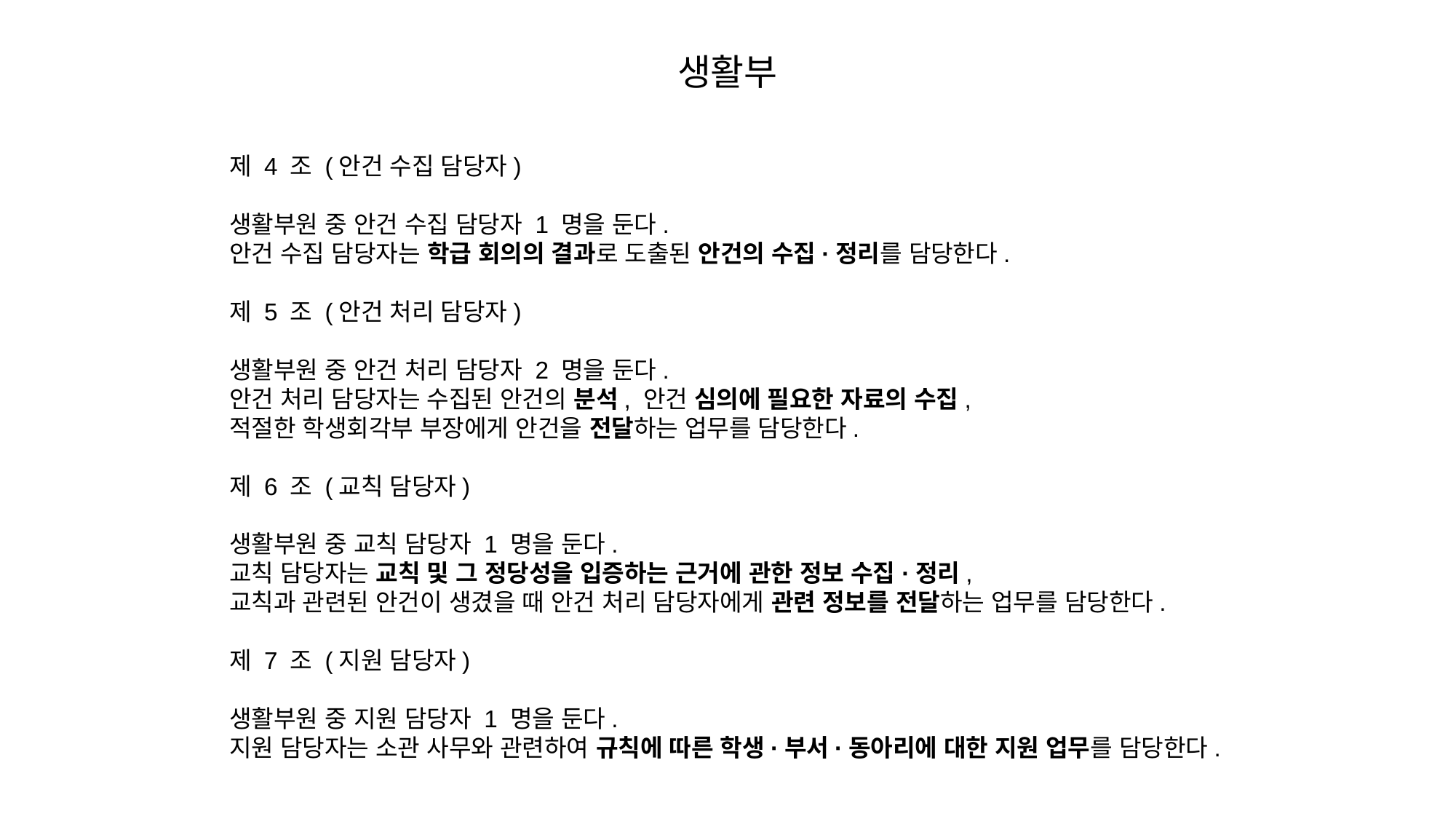

생활부
제 4 조 (안건 수집 담당자)

생활부원 중 안건 수집 담당자 1 명을 둔다.
안건 수집 담당자는 학급 회의의 결과로 도출된 안건의 수집·정리를 담당한다.

제 5 조 (안건 처리 담당자)

생활부원 중 안건 처리 담당자 2 명을 둔다.
안건 처리 담당자는 수집된 안건의 분석, 안건 심의에 필요한 자료의 수집,
적절한 학생회각부 부장에게 안건을 전달하는 업무를 담당한다.

제 6 조 (교칙 담당자)

생활부원 중 교칙 담당자 1 명을 둔다.
교칙 담당자는 교칙 및 그 정당성을 입증하는 근거에 관한 정보 수집·정리,
교칙과 관련된 안건이 생겼을 때 안건 처리 담당자에게 관련 정보를 전달하는 업무를 담당한다.

제 7 조 (지원 담당자)

생활부원 중 지원 담당자 1 명을 둔다.
지원 담당자는 소관 사무와 관련하여 규칙에 따른 학생·부서·동아리에 대한 지원 업무를 담당한다.